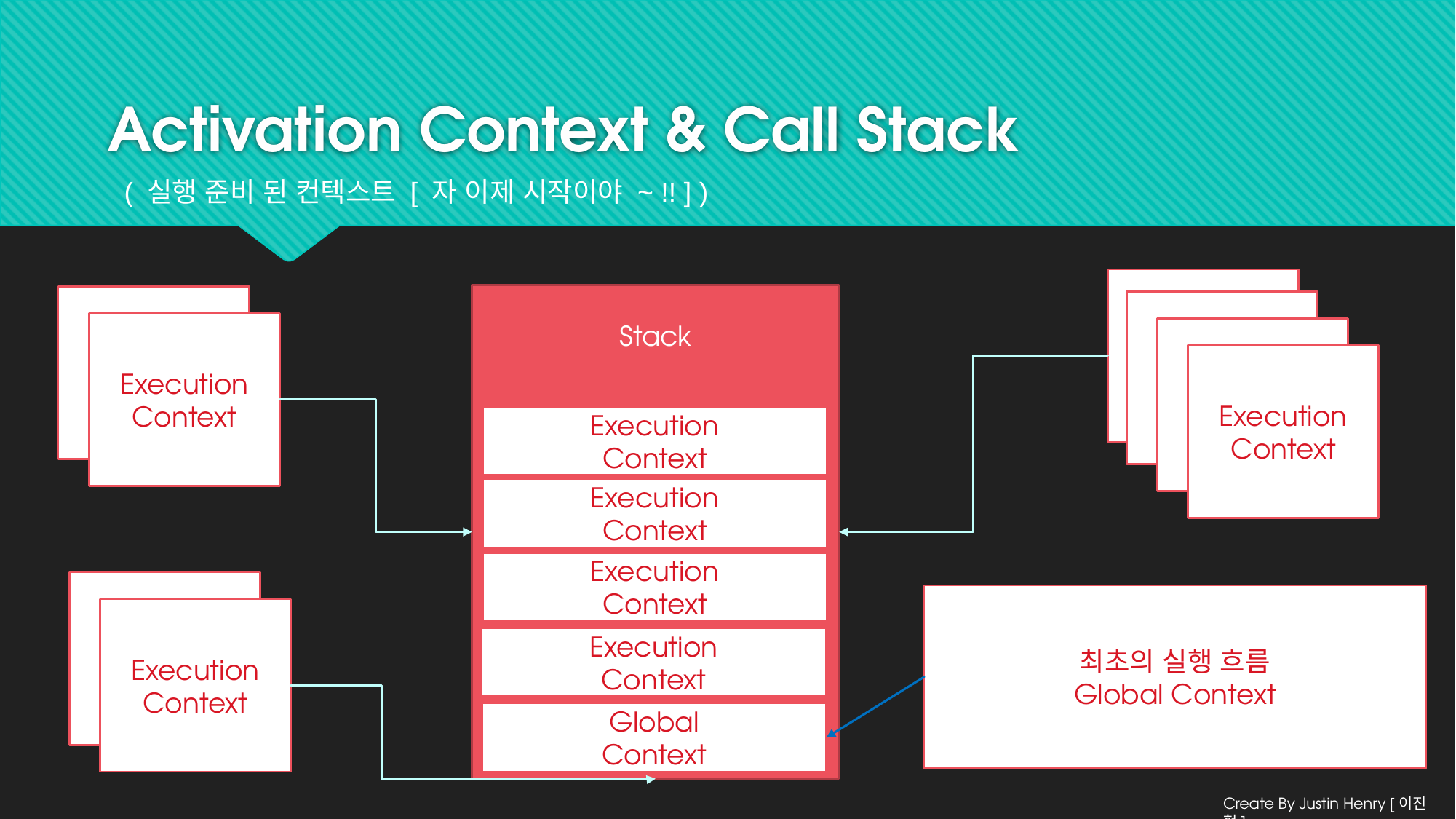

# Activation Context & Call Stack
( 실행 준비 된 컨텍스트 [ 자 이제 시작이야 ~ !! ] )
Execution
Context
Stack

Execution
Context
Execution
Context
Execution
Context
Execution
Context
Execution
Context
Execution
Context
Execution
Context
Execution
Context
Execution
Context
최초의 실행 흐름
Global Context
Execution
Context
Execution
Context
Global
Context
Create By Justin Henry [이진혁]